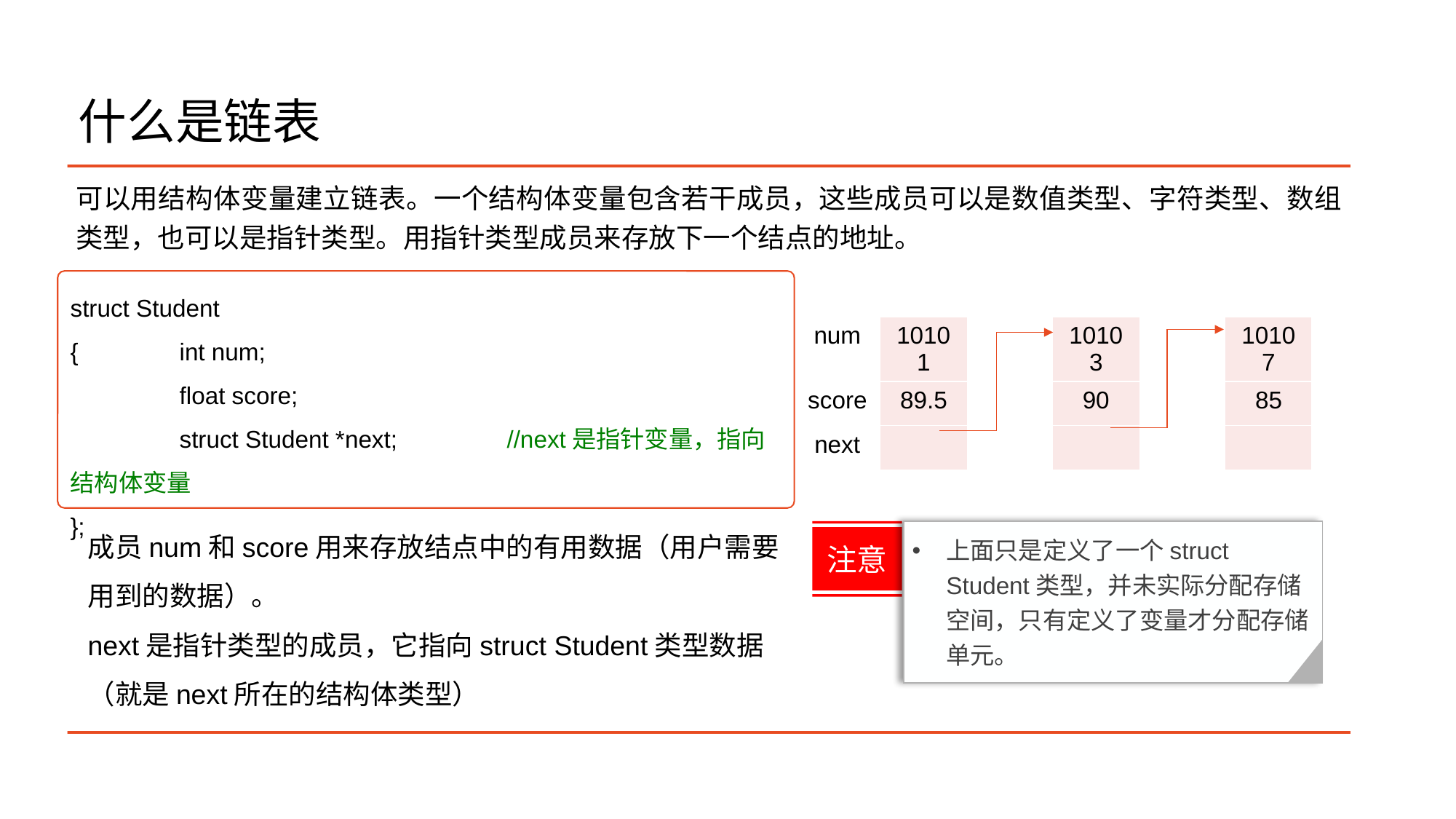

# 什么是链表
可以用结构体变量建立链表。一个结构体变量包含若干成员，这些成员可以是数值类型、字符类型、数组类型，也可以是指针类型。用指针类型成员来存放下一个结点的地址。
struct Student
{	int num;
	float score;
	struct Student *next;	//next是指针变量，指向结构体变量
};
| num | 10101 |  | 10103 |  | 10107 |
| --- | --- | --- | --- | --- | --- |
| score | 89.5 |  | 90 |  | 85 |
| next |  |  |  |  |  |
成员num和score用来存放结点中的有用数据（用户需要用到的数据）。
next是指针类型的成员，它指向struct Student类型数据（就是next所在的结构体类型）
上面只是定义了一个struct Student类型，并未实际分配存储空间，只有定义了变量才分配存储单元。
注意